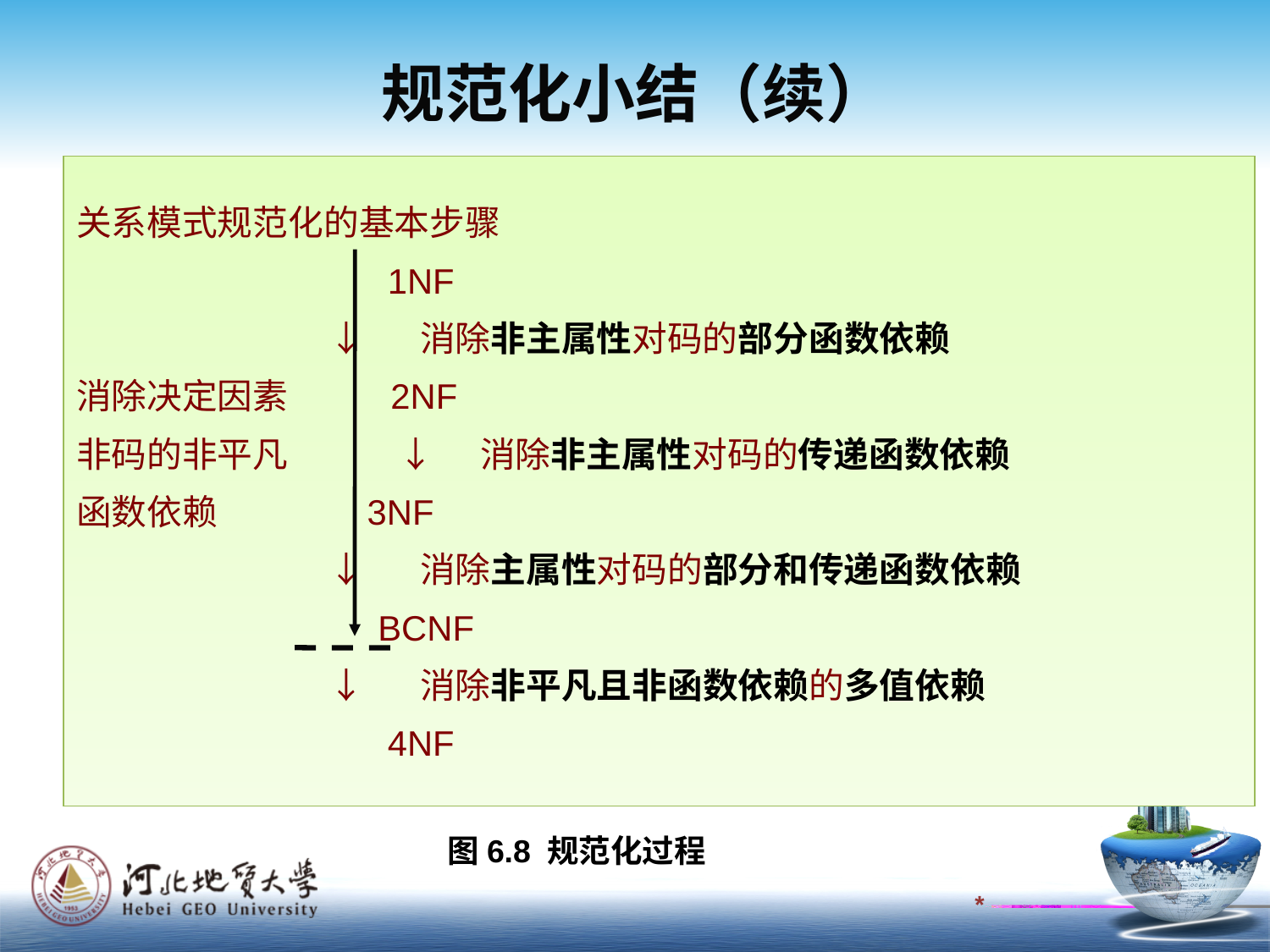

规范化小结（续）

关系模式规范化的基本步骤
                                1NF
                	          ↓      消除非主属性对码的部分函数依赖
消除决定因素            2NF
非码的非平凡              ↓      消除非主属性对码的传递函数依赖
函数依赖                  3NF
                	          ↓      消除主属性对码的部分和传递函数依赖
                               BCNF
                	          ↓      消除非平凡且非函数依赖的多值依赖
                                4NF

图6.8 规范化过程

*